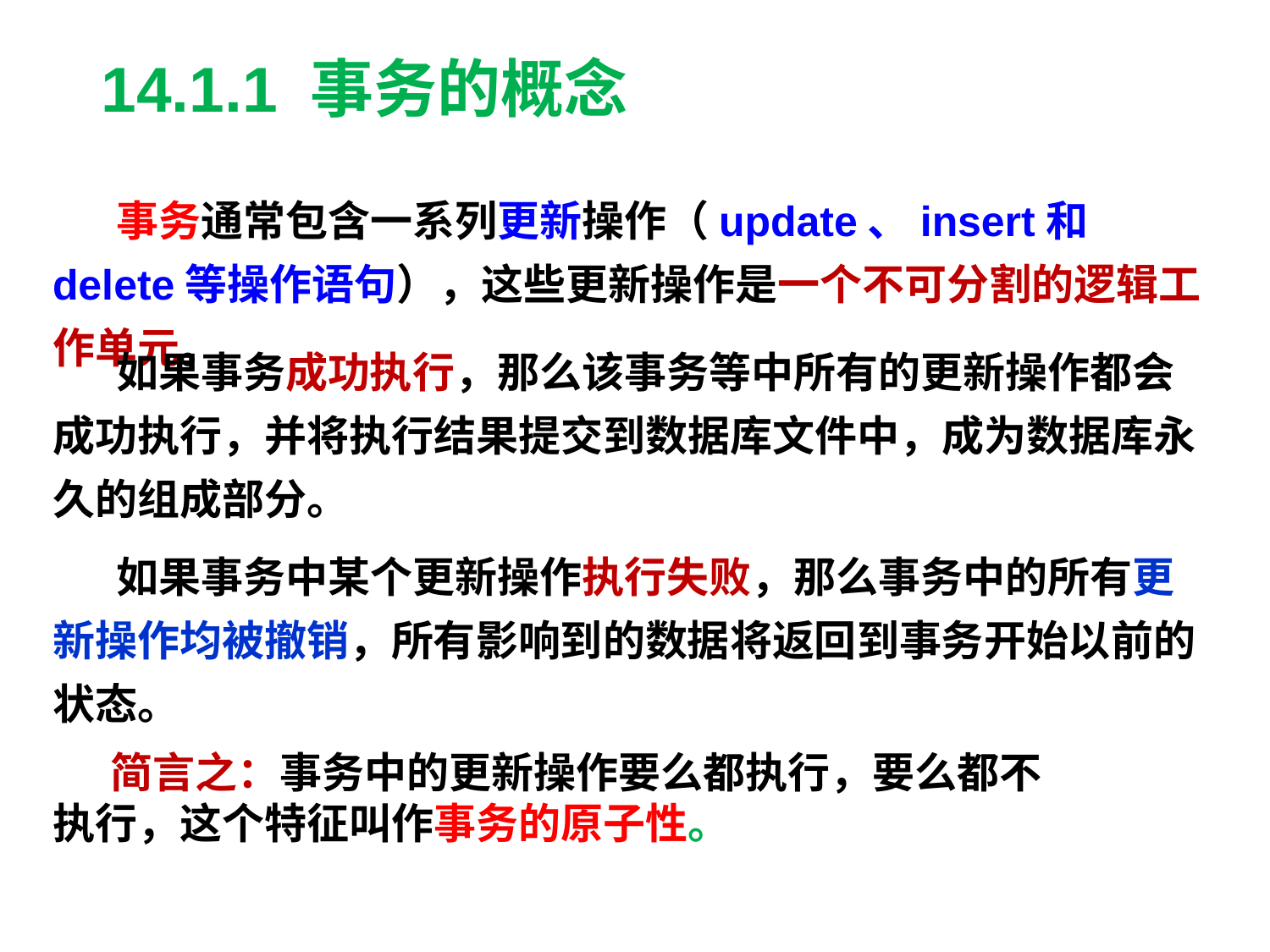

14.1.1 事务的概念
事务通常包含一系列更新操作（update、insert和delete等操作语句），这些更新操作是一个不可分割的逻辑工作单元。
如果事务成功执行，那么该事务等中所有的更新操作都会成功执行，并将执行结果提交到数据库文件中，成为数据库永久的组成部分。
如果事务中某个更新操作执行失败，那么事务中的所有更新操作均被撤销，所有影响到的数据将返回到事务开始以前的状态。
     简言之：事务中的更新操作要么都执行，要么都不执行，这个特征叫作事务的原子性。